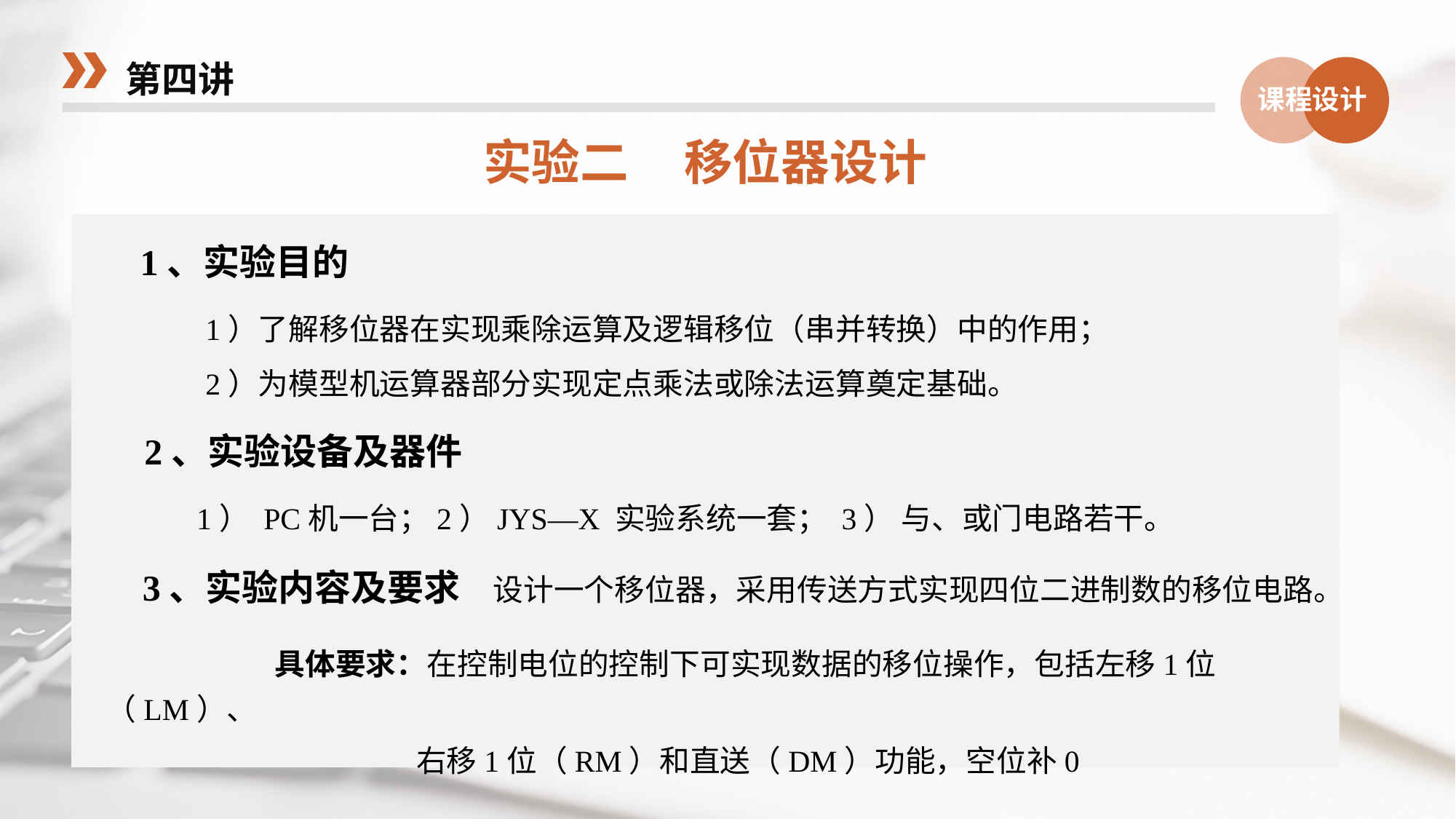

第四讲

课程设计

实验二     移位器设计

1、实验目的
             1）了解移位器在实现乘除运算及逻辑移位（串并转换）中的作用；
             2）为模型机运算器部分实现定点乘法或除法运算奠定基础。
     2、实验设备及器件
           1） PC机一台；2）JYS—X 实验系统一套； 3） 与、或门电路若干。
    3、实验内容及要求    设计一个移位器，采用传送方式实现四位二进制数的移位电路。
                        具体要求：在控制电位的控制下可实现数据的移位操作，包括左移1位（LM）、
                                             右移1位（RM）和直送（DM）功能，空位补0